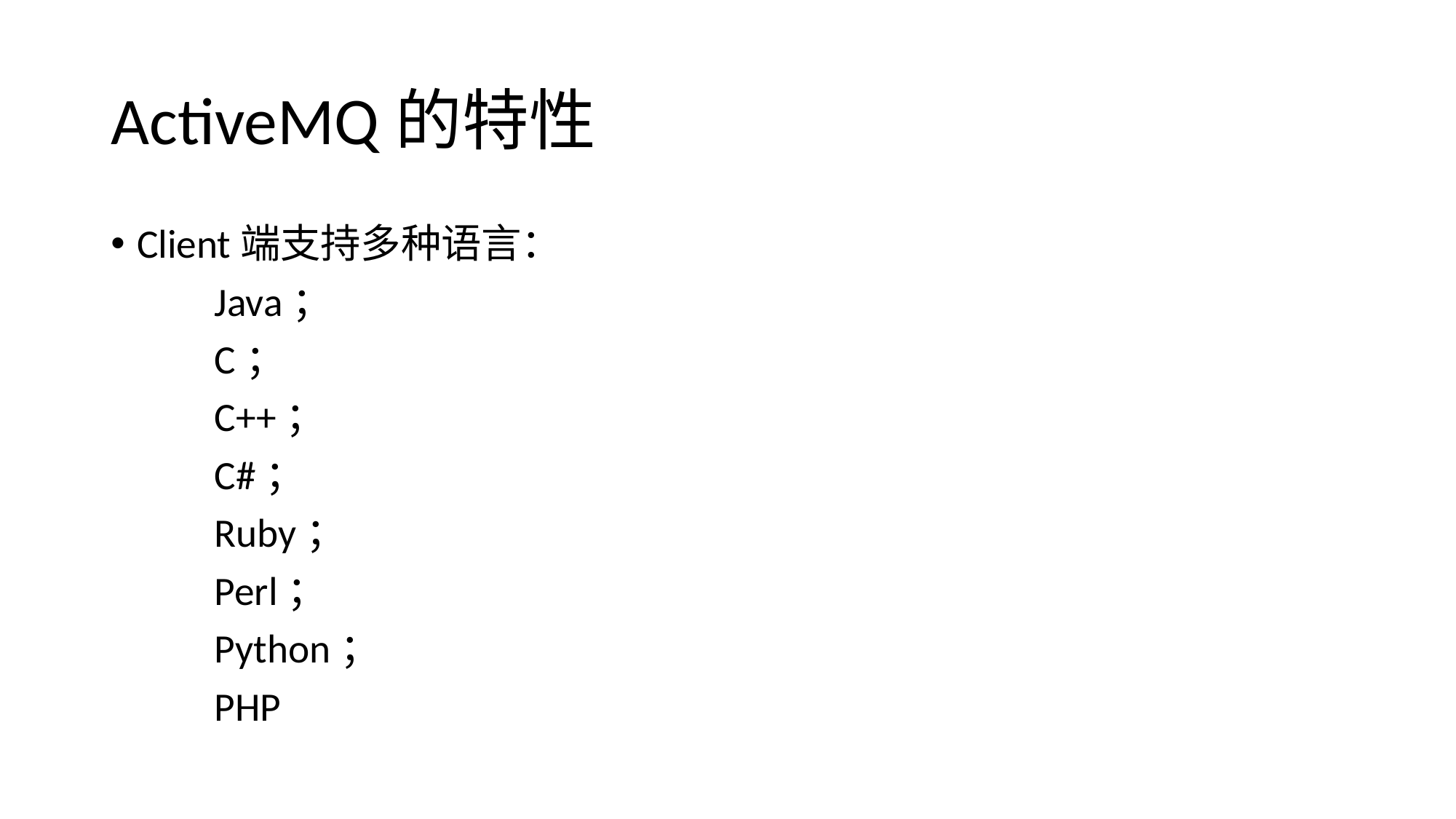

# ActiveMQ的特性
Client端支持多种语言：
	Java；
	C；
	C++；
	C#；
	Ruby；
	Perl；
	Python；
	PHP